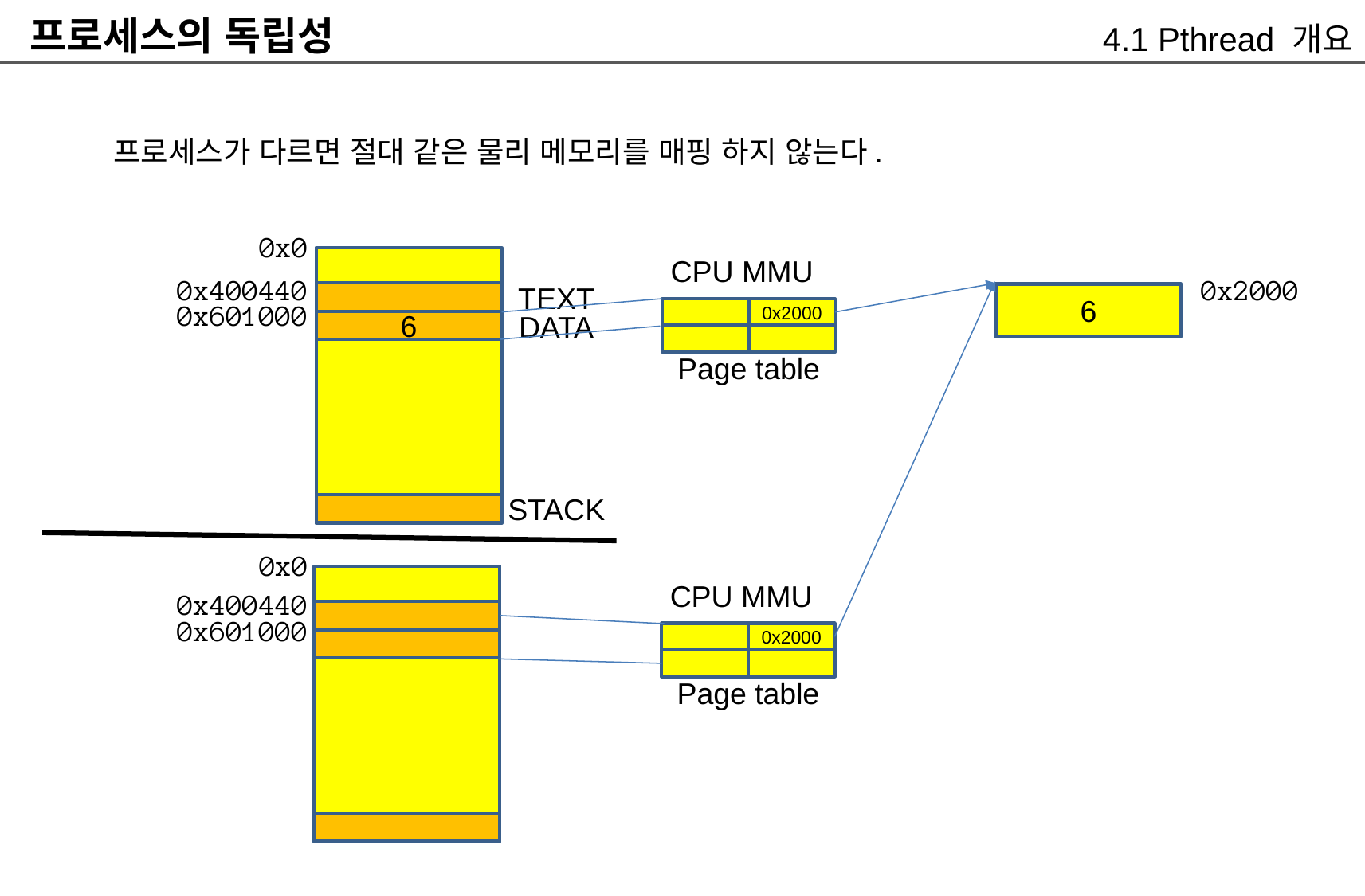

# 프로세스의 독립성
4.1 Pthread 개요

프로세스가 다르면 절대 같은 물리 메모리를 매핑 하지 않는다.
0x0

CPU MMU
0x400440
0x2000

TEXT
6
0x601000

0x2000
6
DATA

Page table

STACK
0x0

0x400440
CPU MMU

0x601000

0x2000

Page table